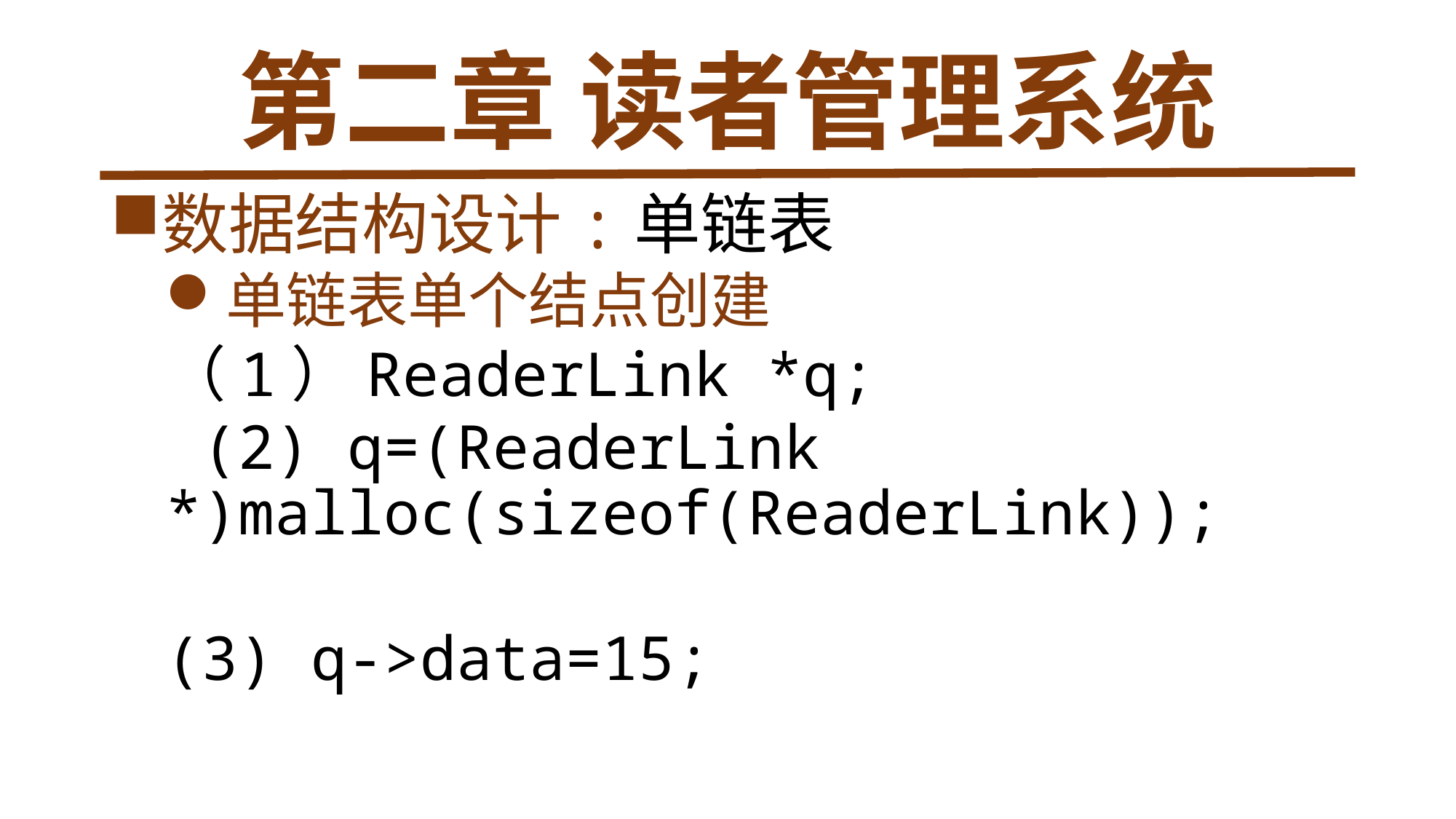

# 第二章 读者管理系统
数据结构设计:单链表
单链表单个结点创建
（1）ReaderLink *q;
 (2) q=(ReaderLink *)malloc(sizeof(ReaderLink));

(3) q->data=15;